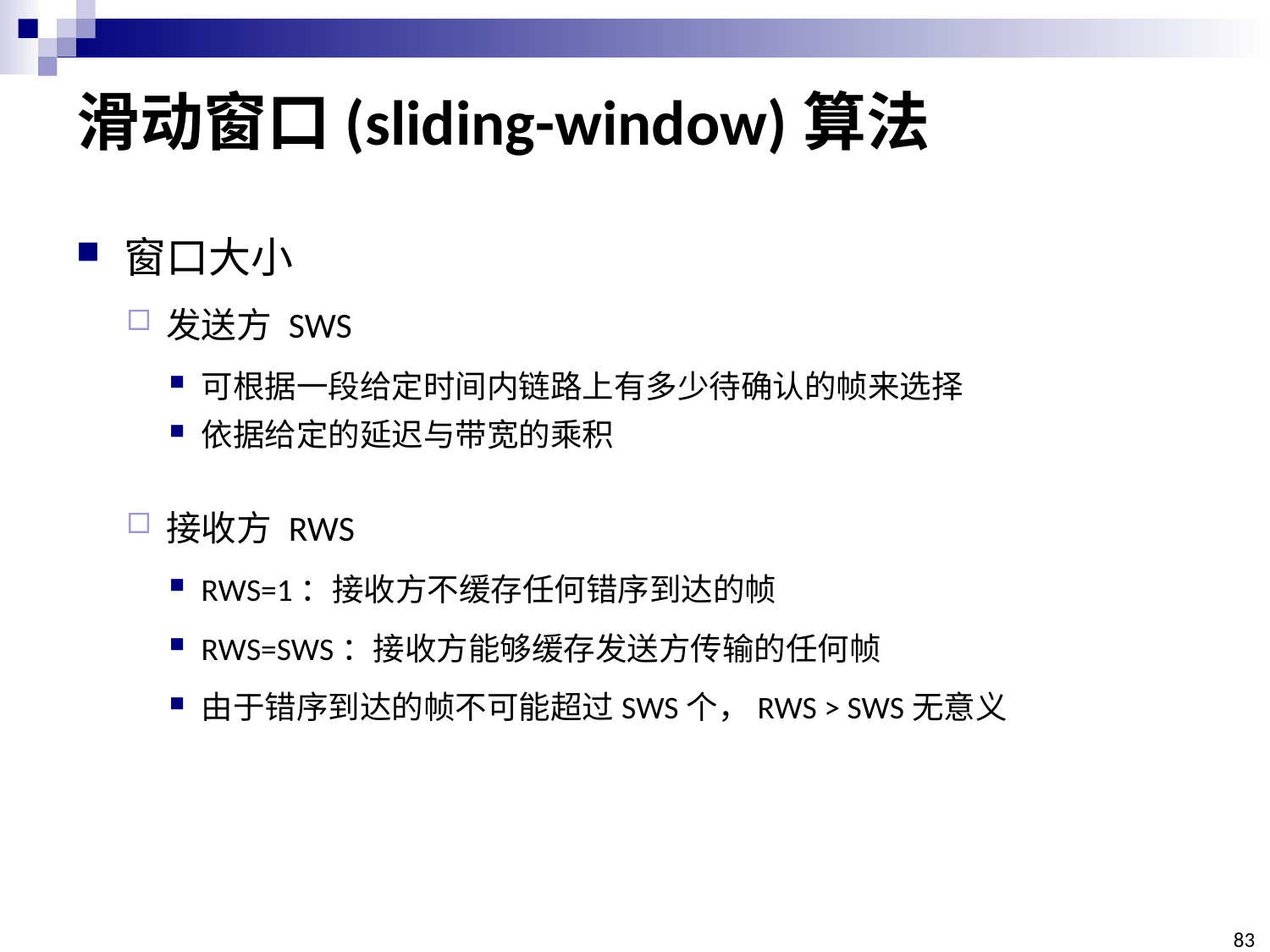

# 滑动窗口(sliding-window)算法
窗口大小
发送方 SWS
可根据一段给定时间内链路上有多少待确认的帧来选择
依据给定的延迟与带宽的乘积
接收方 RWS
RWS=1：接收方不缓存任何错序到达的帧
RWS=SWS：接收方能够缓存发送方传输的任何帧
由于错序到达的帧不可能超过SWS个，RWS > SWS无意义
83